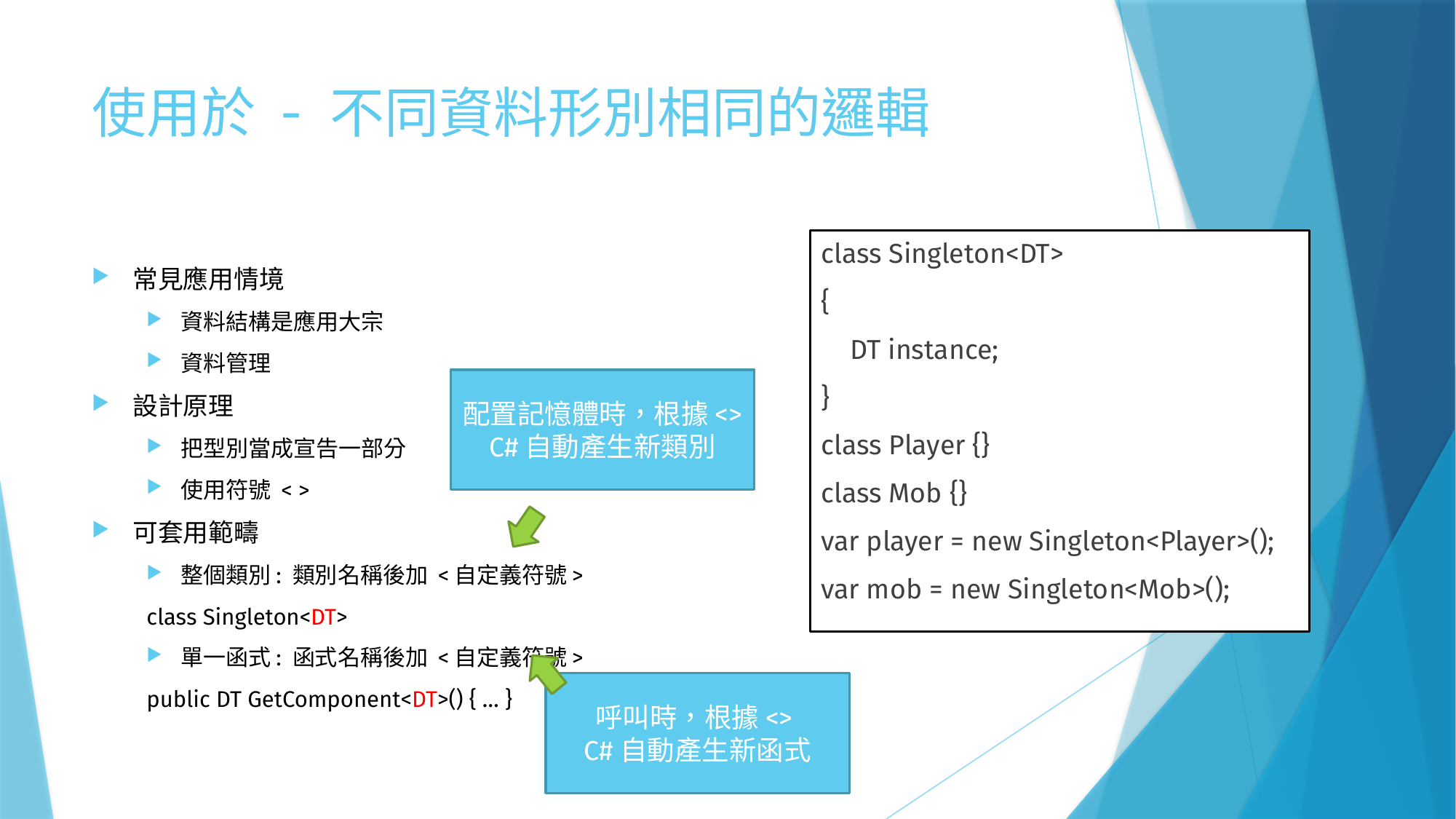

# 使用於 - 不同資料形別相同的邏輯
class Singleton<DT>
{
    DT instance;
}
class Player {}
class Mob {}
var player = new Singleton<Player>();
var mob = new Singleton<Mob>();

常見應用情境
資料結構是應用大宗
資料管理
設計原理
把型別當成宣告一部分
使用符號 < >
可套用範疇
整個類別: 類別名稱後加 <自定義符號>
class Singleton<DT>
單一函式: 函式名稱後加 <自定義符號>
public DT GetComponent<DT>() { … }

配置記憶體時，根據<> C#自動產生新類別

呼叫時，根據<>
C#自動產生新函式